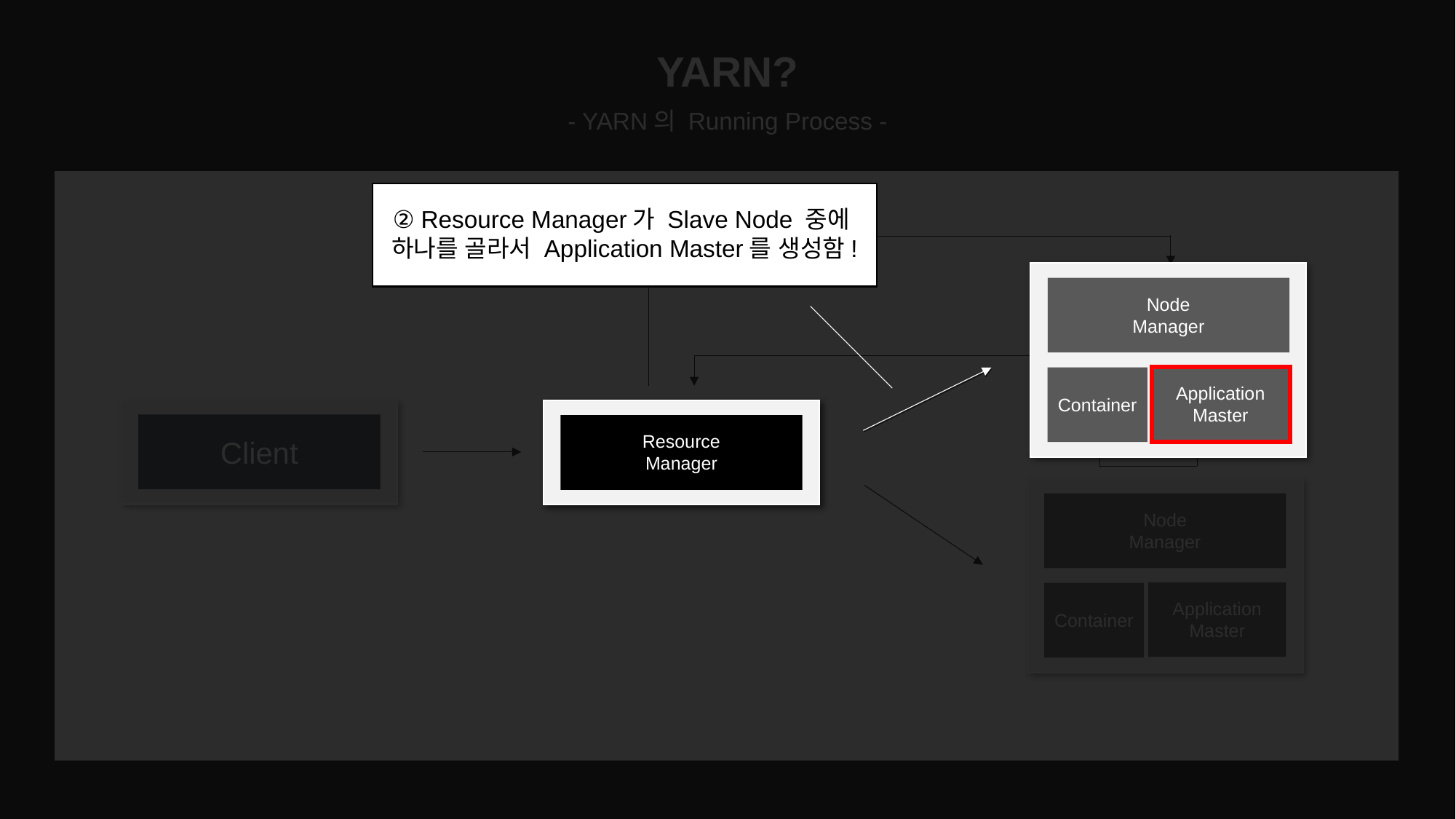

YARN?
- YARN의 Running Process -

② Resource Manager가 Slave Node 중에
하나를 골라서 Application Master를 생성함!

Node
Manager

Application
Master
Container

Node
Manager

Application
Master
Container

Client

Resource
Manager

Resource
Manager

Node
Manager

Application
Master
Container